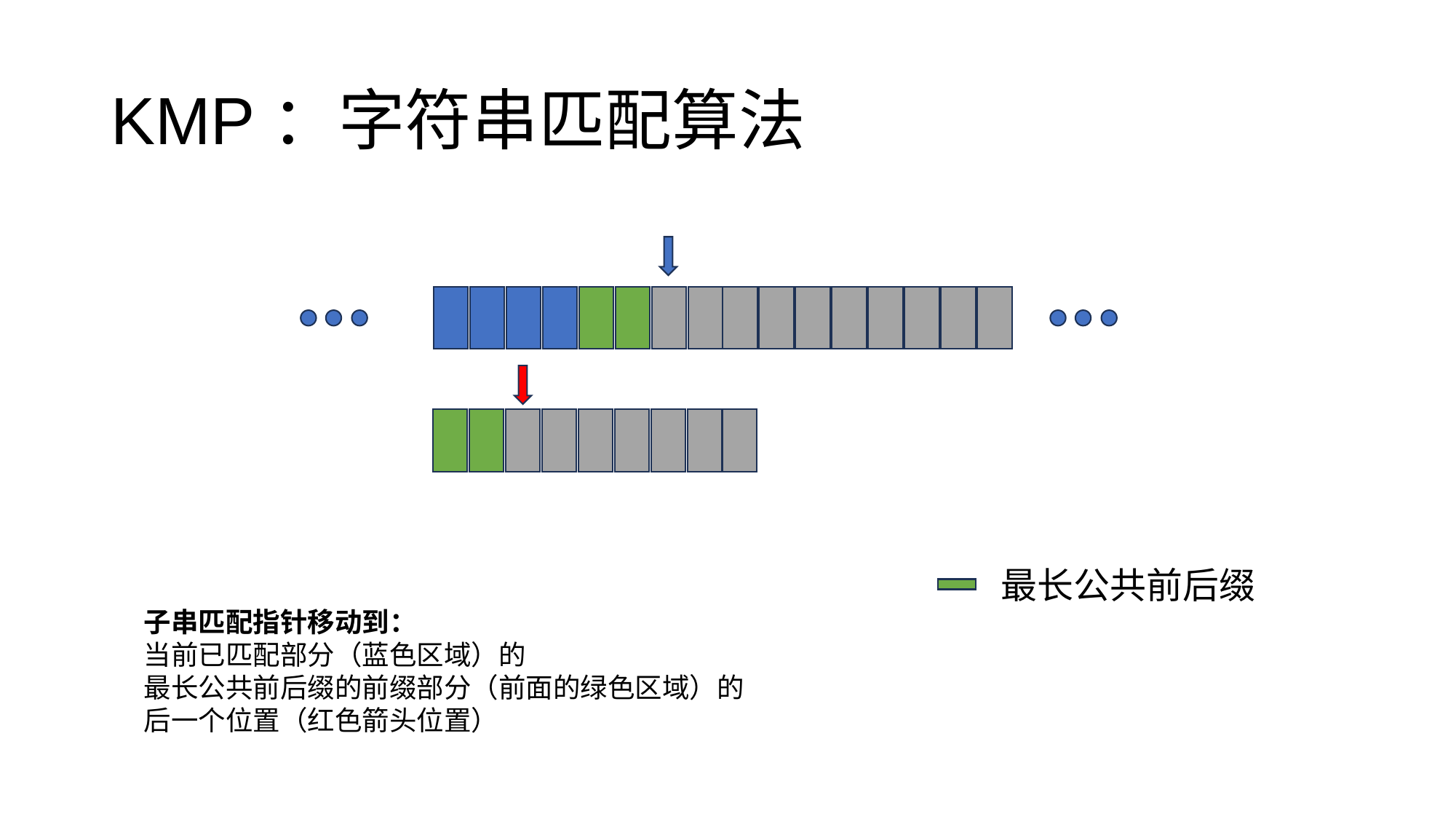

# KMP：字符串匹配算法

最长公共前后缀

子串匹配指针移动到：
当前已匹配部分（蓝色区域）的
最长公共前后缀的前缀部分（前面的绿色区域）的
后一个位置（红色箭头位置）